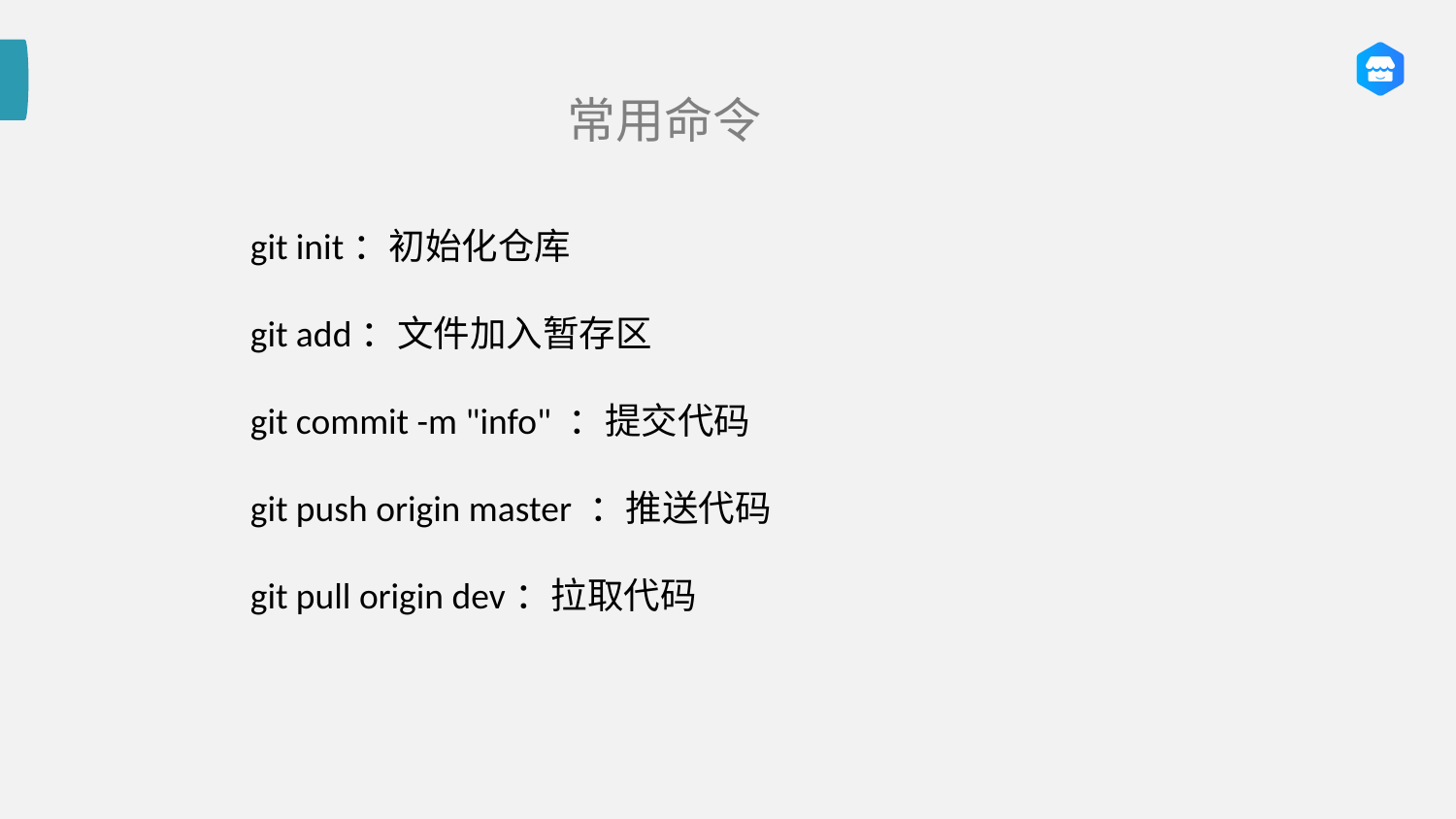

# 常用命令
git init：初始化仓库

git add：文件加入暂存区

git commit -m "info" ：提交代码

git push origin master ：推送代码

git pull origin dev：拉取代码